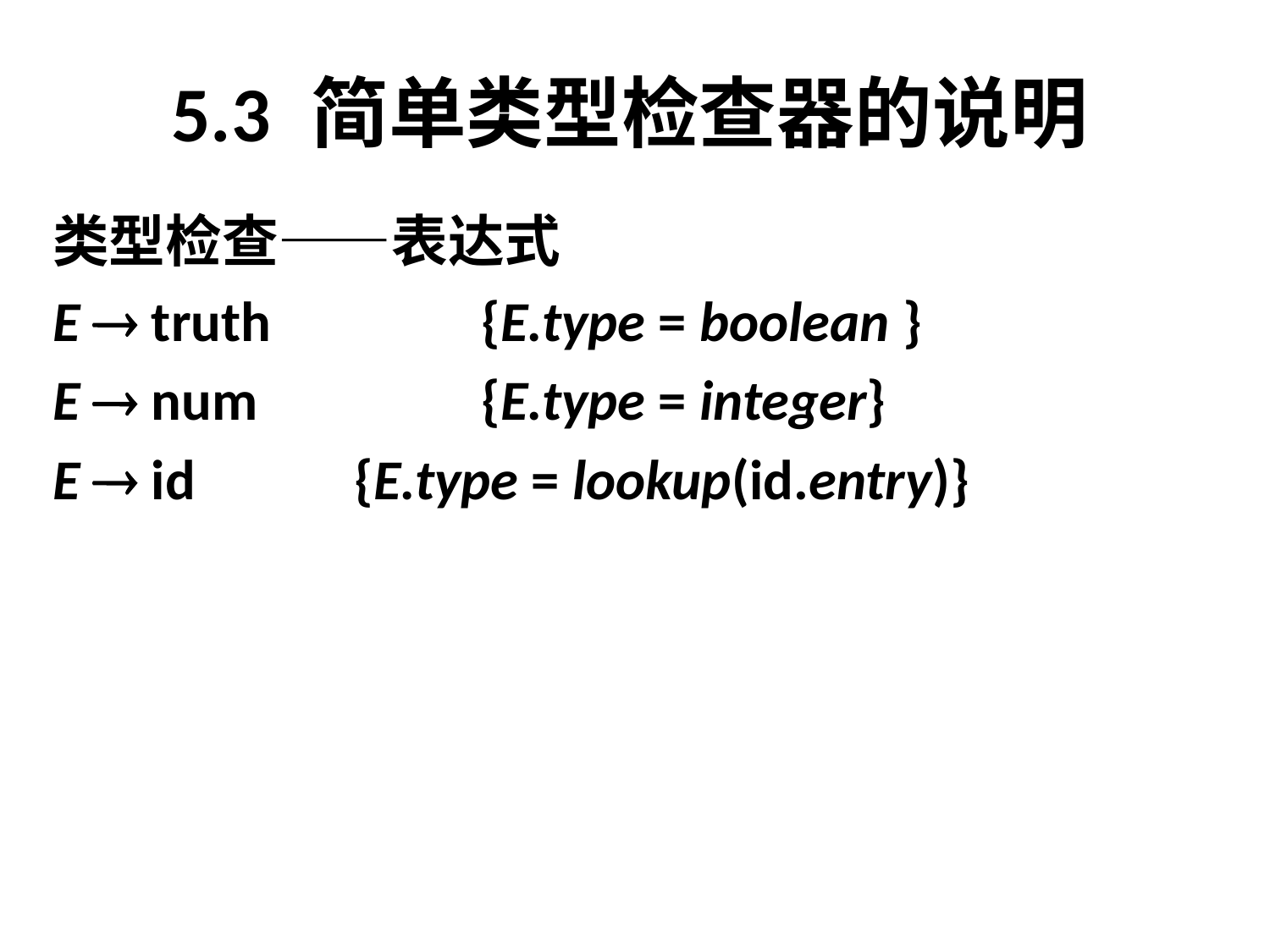

# 5.3 简单类型检查器的说明
类型检查——表达式
E → truth		{E.type = boolean }
E → num		{E.type = integer}
E → id		{E.type = lookup(id.entry)}